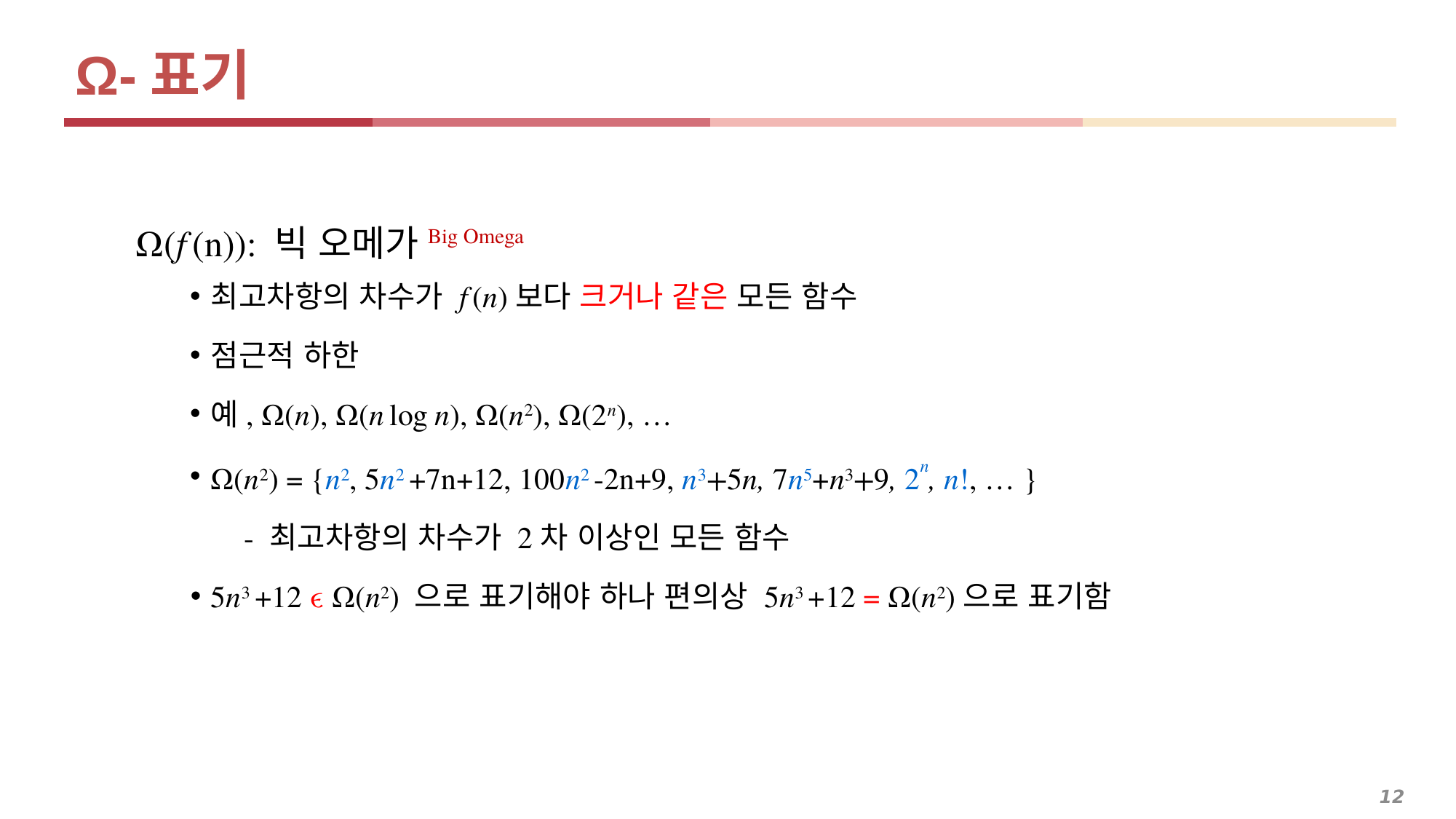

Ω-표기
Ω(f (n)): 빅 오메가Big Omega
최고차항의 차수가 f (n)보다 크거나 같은 모든 함수
점근적 하한
예, Ω(n), Ω(n log n), Ω(n2), Ω(2n), …
Ω(n2) = {n2, 5n2 +7n+12, 100n2 -2n+9, n3+5n, 7n5+n3+9, 2n, n!, … }
- 최고차항의 차수가 2차 이상인 모든 함수
5n3 +12 ϵ Ω(n2) 으로 표기해야 하나 편의상 5n3 +12 = Ω(n2)으로 표기함